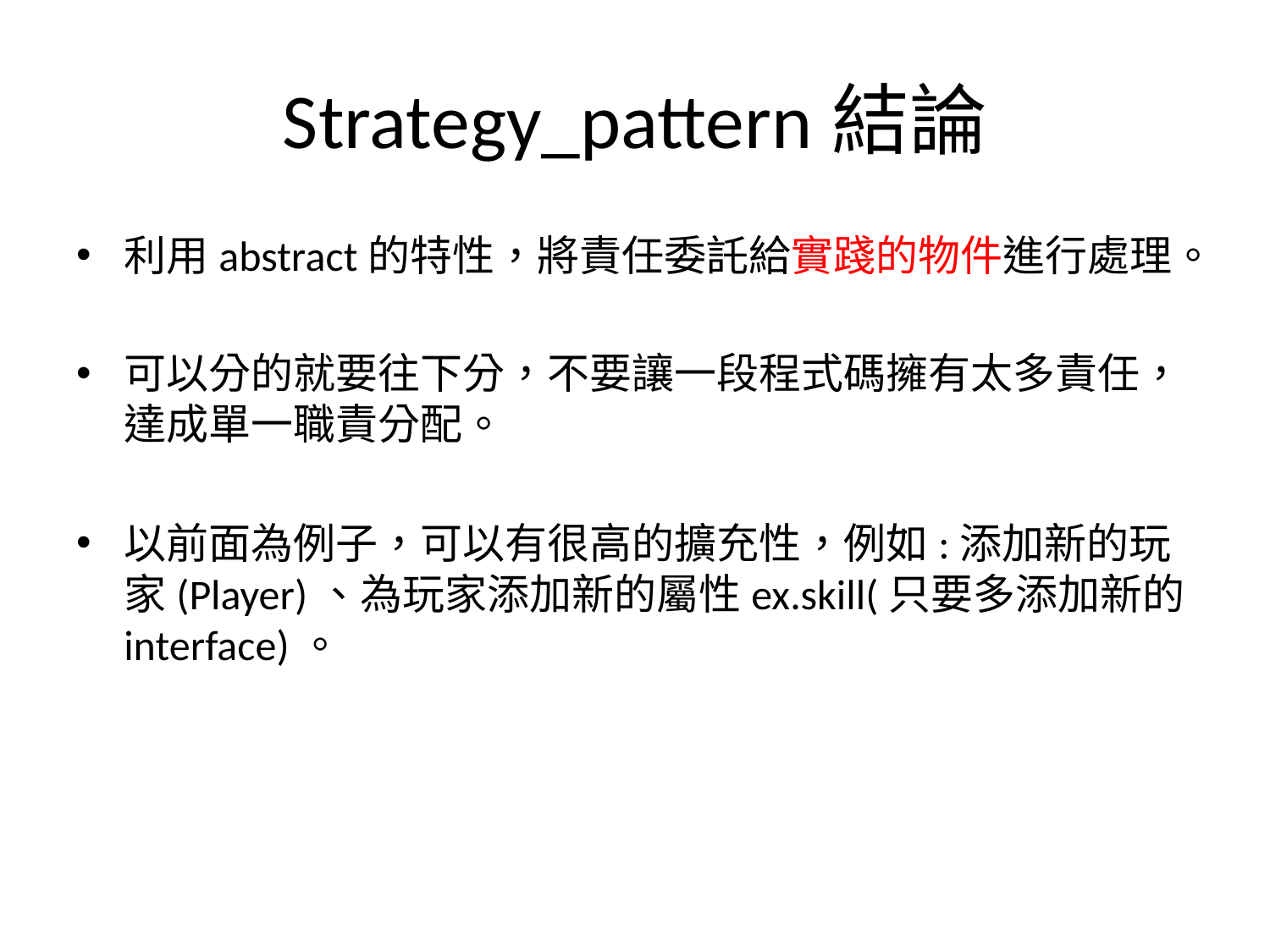

# Strategy_pattern結論
利用abstract的特性，將責任委託給實踐的物件進行處理。

可以分的就要往下分，不要讓一段程式碼擁有太多責任，達成單一職責分配。

以前面為例子，可以有很高的擴充性，例如:添加新的玩家(Player)、為玩家添加新的屬性ex.skill(只要多添加新的interface)。